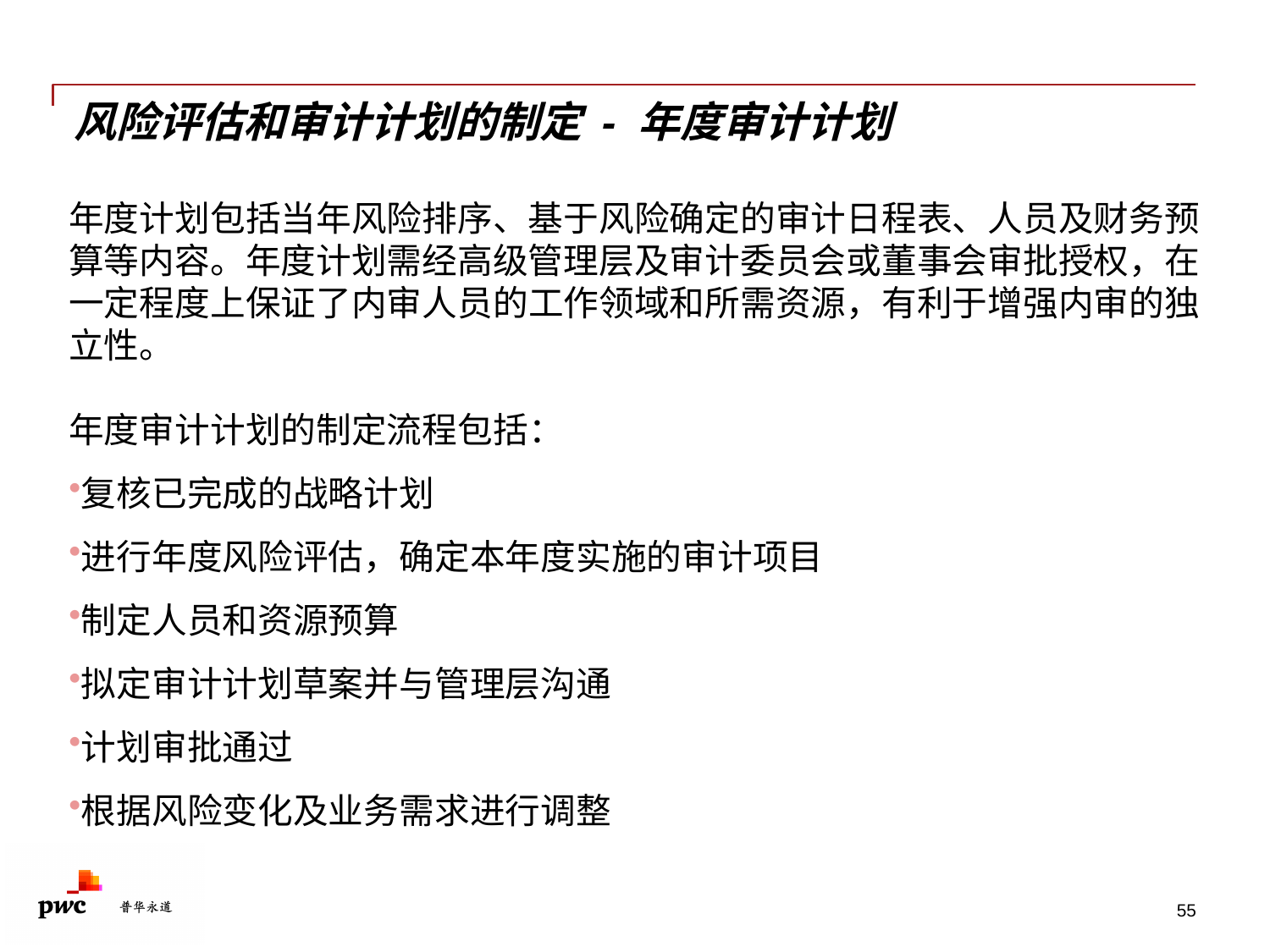

# 风险评估和审计计划的制定 - 年度审计计划
年度计划包括当年风险排序、基于风险确定的审计日程表、人员及财务预算等内容。年度计划需经高级管理层及审计委员会或董事会审批授权，在一定程度上保证了内审人员的工作领域和所需资源，有利于增强内审的独立性。

年度审计计划的制定流程包括：
复核已完成的战略计划
进行年度风险评估，确定本年度实施的审计项目
制定人员和资源预算
拟定审计计划草案并与管理层沟通
计划审批通过
根据风险变化及业务需求进行调整
55